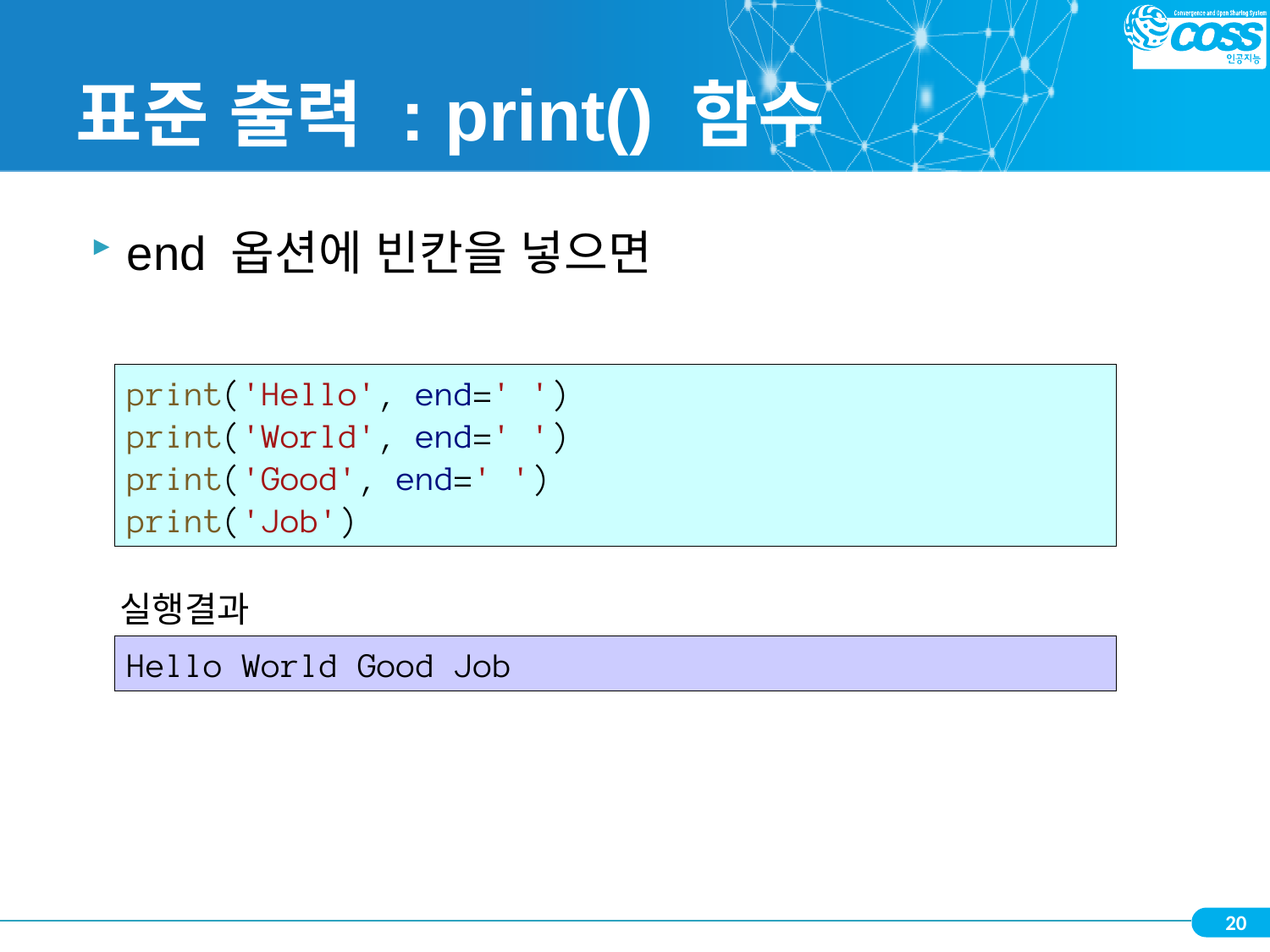

# 표준 출력 : print() 함수
end 옵션에 빈칸을 넣으면
print('Hello', end=' ')
print('World', end=' ')
print('Good', end=' ')
print('Job')
실행결과
Hello World Good Job